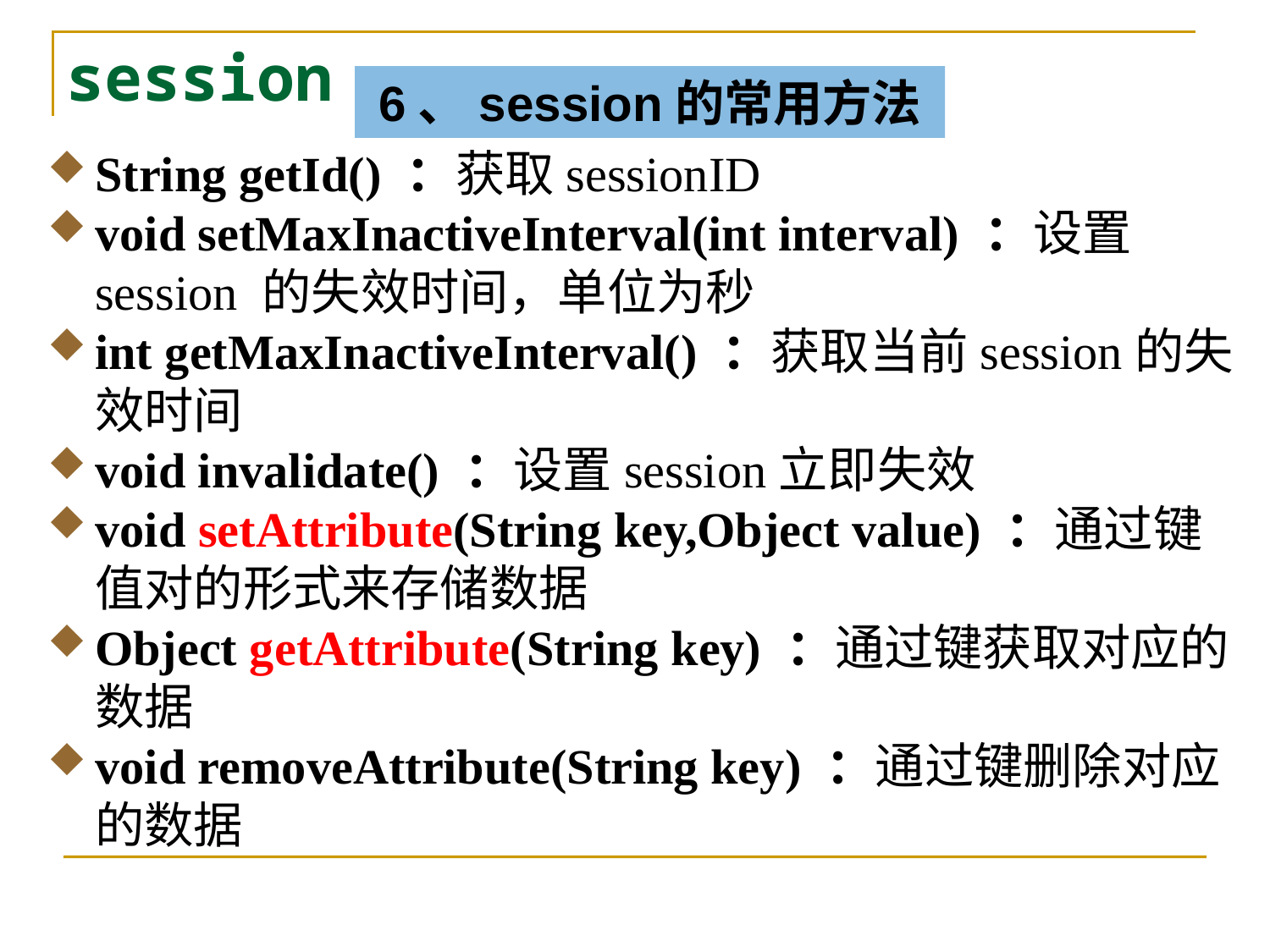

# session
6、session的常用方法
String getId() ：获取sessionID
void setMaxInactiveInterval(int interval) ：设置session 的失效时间，单位为秒
int getMaxInactiveInterval() ：获取当前session的失效时间
void invalidate() ：设置session立即失效
void setAttribute(String key,Object value) ：通过键值对的形式来存储数据
Object getAttribute(String key) ：通过键获取对应的数据
void removeAttribute(String key) ：通过键删除对应的数据